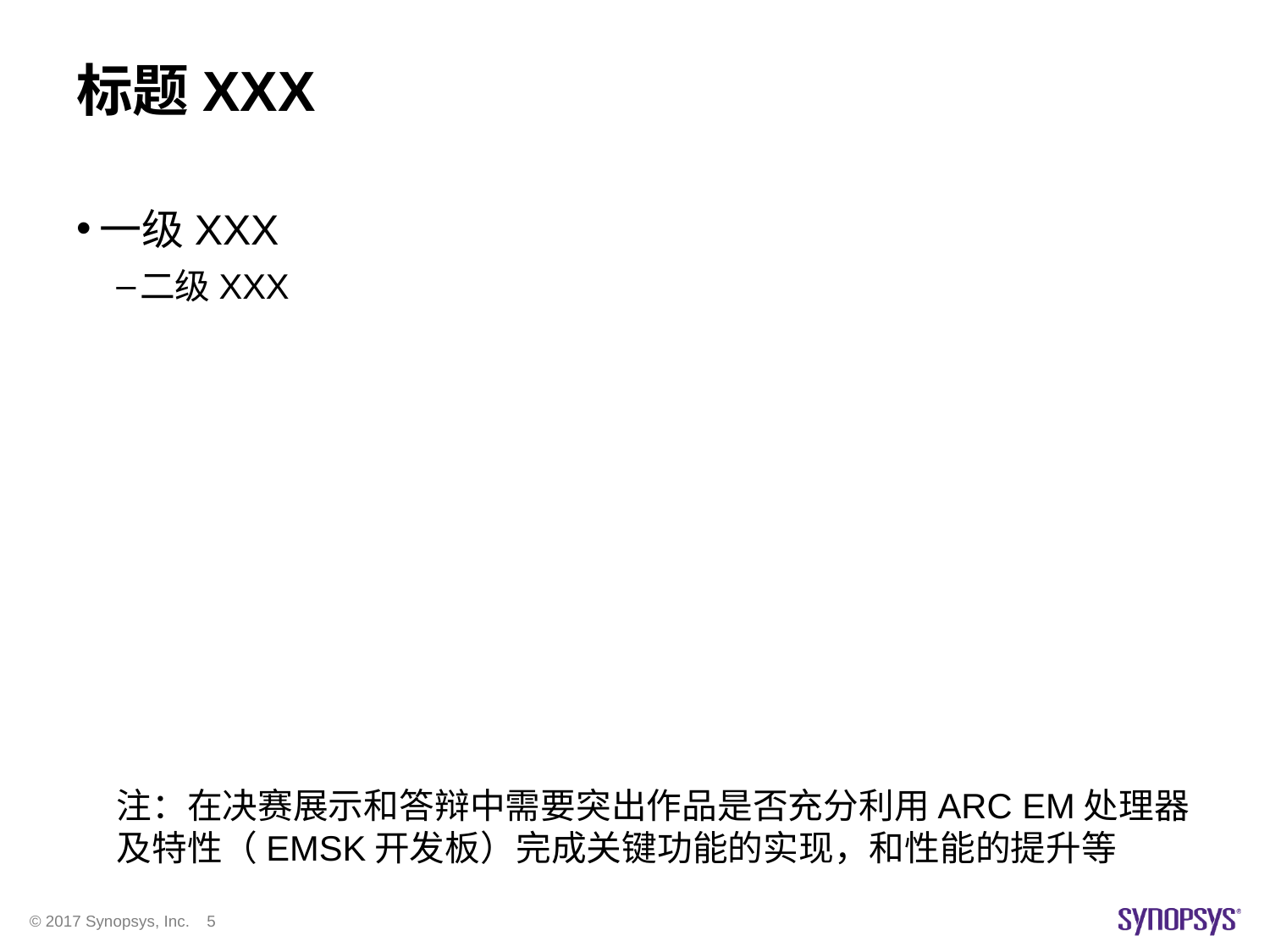

# 标题XXX
一级XXX
二级XXX

注：在决赛展示和答辩中需要突出作品是否充分利用ARC EM处理器及特性（EMSK开发板）完成关键功能的实现，和性能的提升等